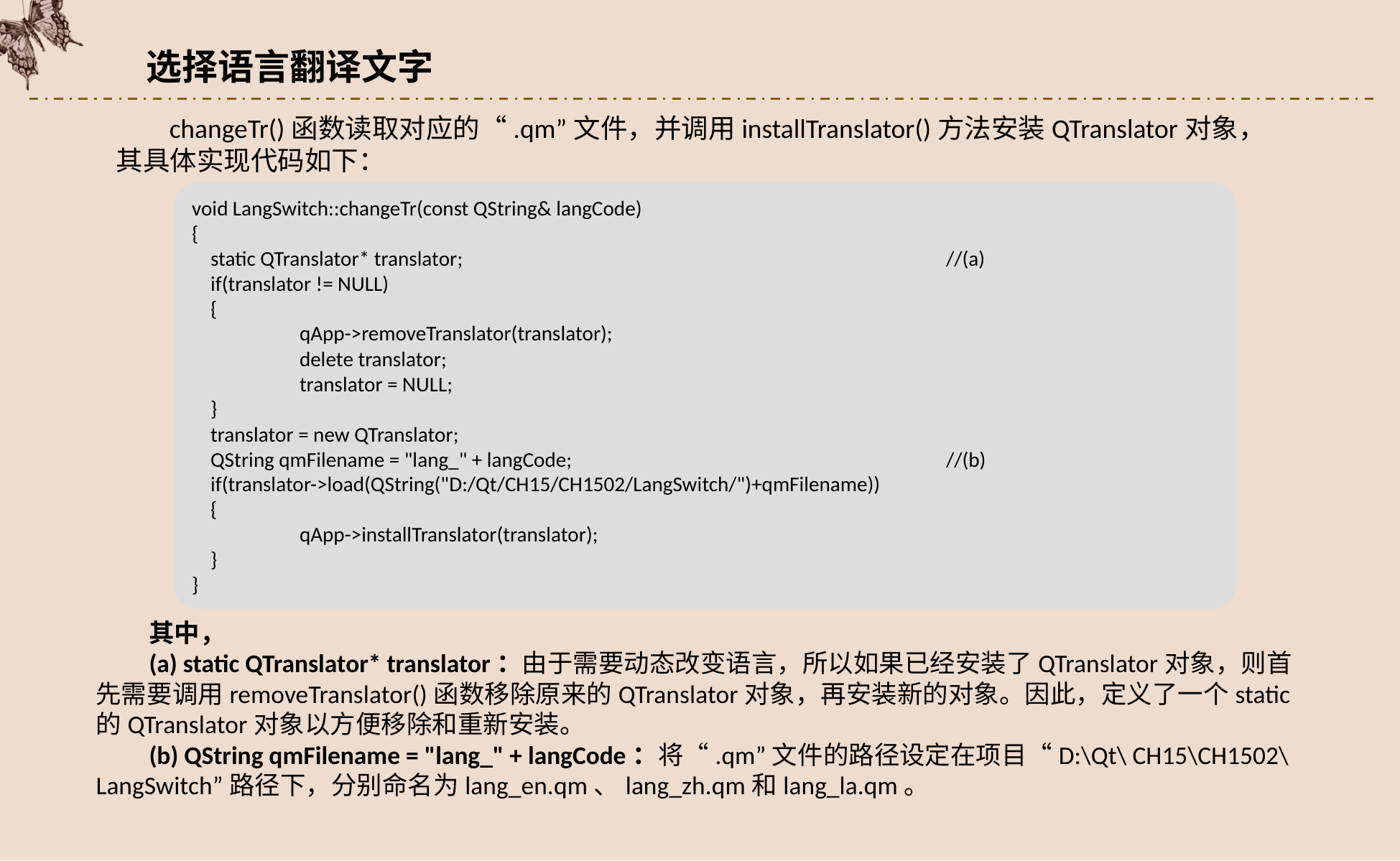

选择语言翻译文字
changeTr()函数读取对应的“.qm”文件，并调用installTranslator()方法安装QTranslator对象，其具体实现代码如下：
void LangSwitch::changeTr(const QString& langCode)
{
    static QTranslator* translator;					//(a)
    if(translator != NULL)
    {
       	qApp->removeTranslator(translator);
       	delete translator;
       	translator = NULL;
    }
    translator = new QTranslator;
    QString qmFilename = "lang_" + langCode;				//(b)
    if(translator->load(QString("D:/Qt/CH15/CH1502/LangSwitch/")+qmFilename))
    {
        	qApp->installTranslator(translator);
    }
}
其中，
(a) static QTranslator* translator：由于需要动态改变语言，所以如果已经安装了QTranslator对象，则首先需要调用removeTranslator()函数移除原来的QTranslator对象，再安装新的对象。因此，定义了一个static的QTranslator对象以方便移除和重新安装。
(b) QString qmFilename = "lang_" + langCode：将“.qm”文件的路径设定在项目“D:\Qt\ CH15\CH1502\LangSwitch”路径下，分别命名为lang_en.qm、lang_zh.qm和lang_la.qm。